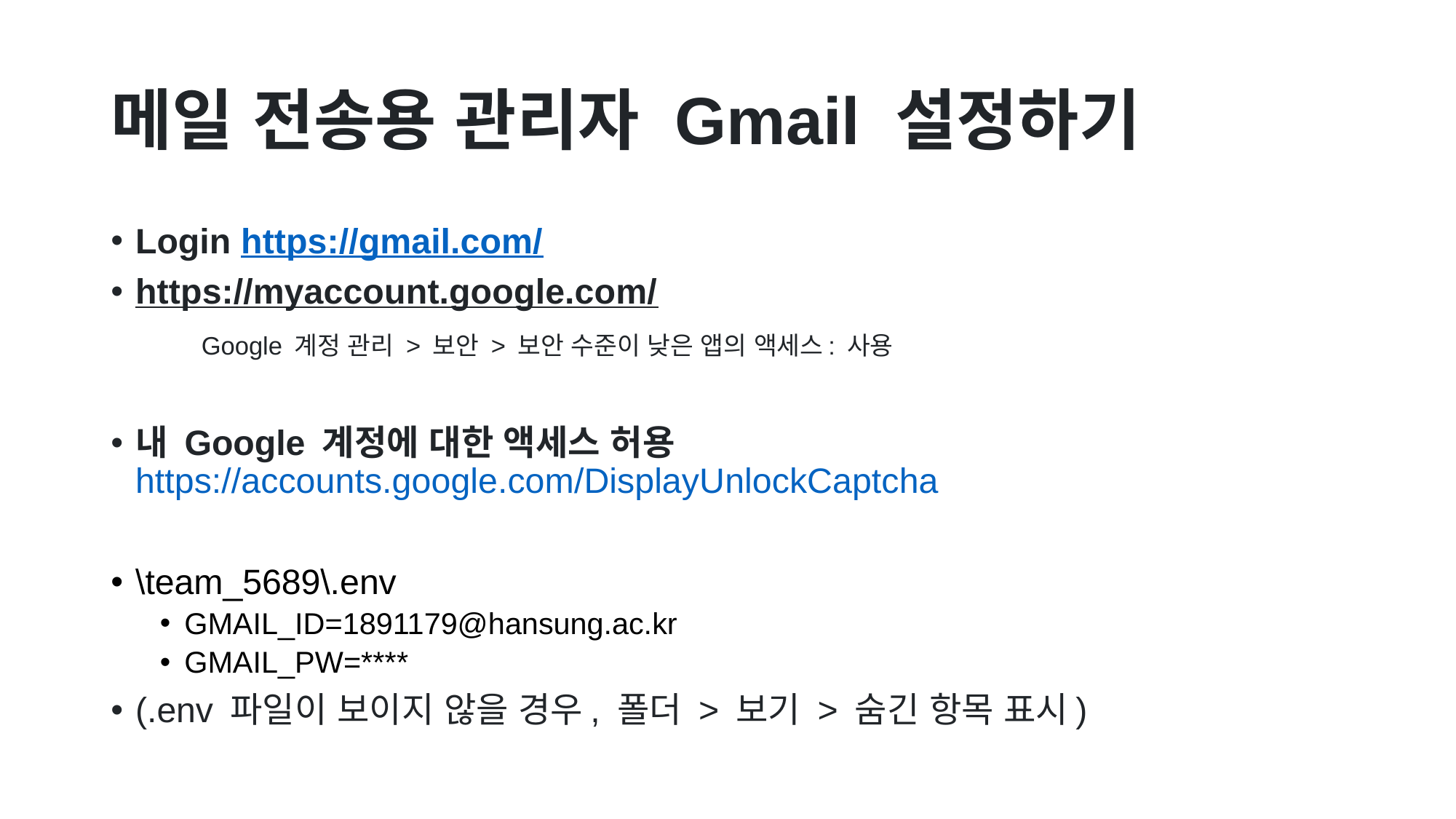

# 메일 전송용 관리자 Gmail 설정하기
Login https://gmail.com/
https://myaccount.google.com/
	Google 계정 관리 > 보안 > 보안 수준이 낮은 앱의 액세스: 사용

내 Google 계정에 대한 액세스 허용
https://accounts.google.com/DisplayUnlockCaptcha

\team_5689\.env
GMAIL_ID=1891179@hansung.ac.kr
GMAIL_PW=****
(.env 파일이 보이지 않을 경우, 폴더 > 보기 > 숨긴 항목 표시)